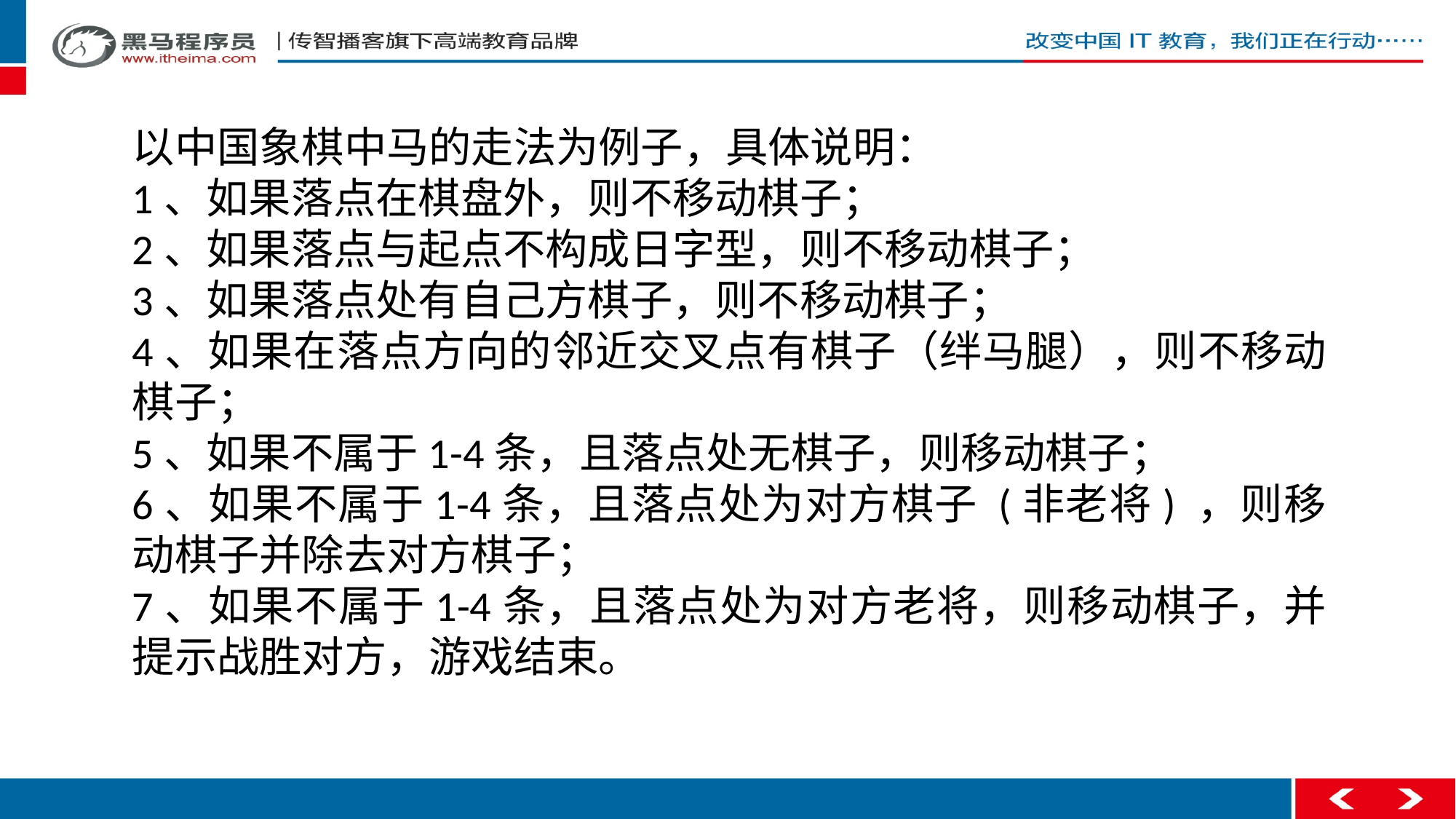

以中国象棋中马的走法为例子，具体说明：
1、如果落点在棋盘外，则不移动棋子；
2、如果落点与起点不构成日字型，则不移动棋子；
3、如果落点处有自己方棋子，则不移动棋子；
4、如果在落点方向的邻近交叉点有棋子（绊马腿），则不移动棋子；
5、如果不属于1-4条，且落点处无棋子，则移动棋子；
6、如果不属于1-4条，且落点处为对方棋子 (非老将) ，则移动棋子并除去对方棋子；
7、如果不属于1-4条，且落点处为对方老将，则移动棋子，并提示战胜对方，游戏结束。